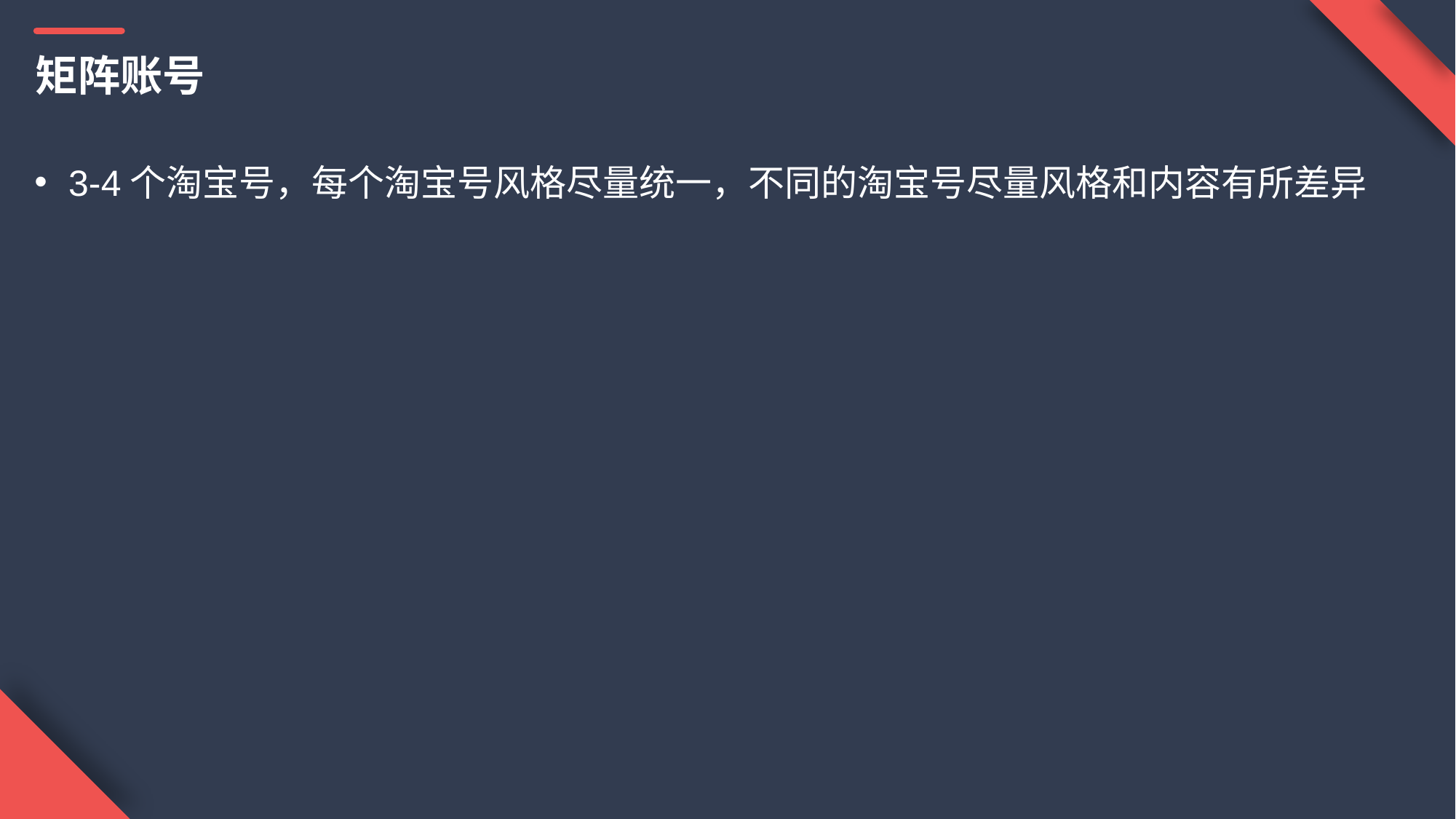

矩阵账号
3-4个淘宝号，每个淘宝号风格尽量统一，不同的淘宝号尽量风格和内容有所差异